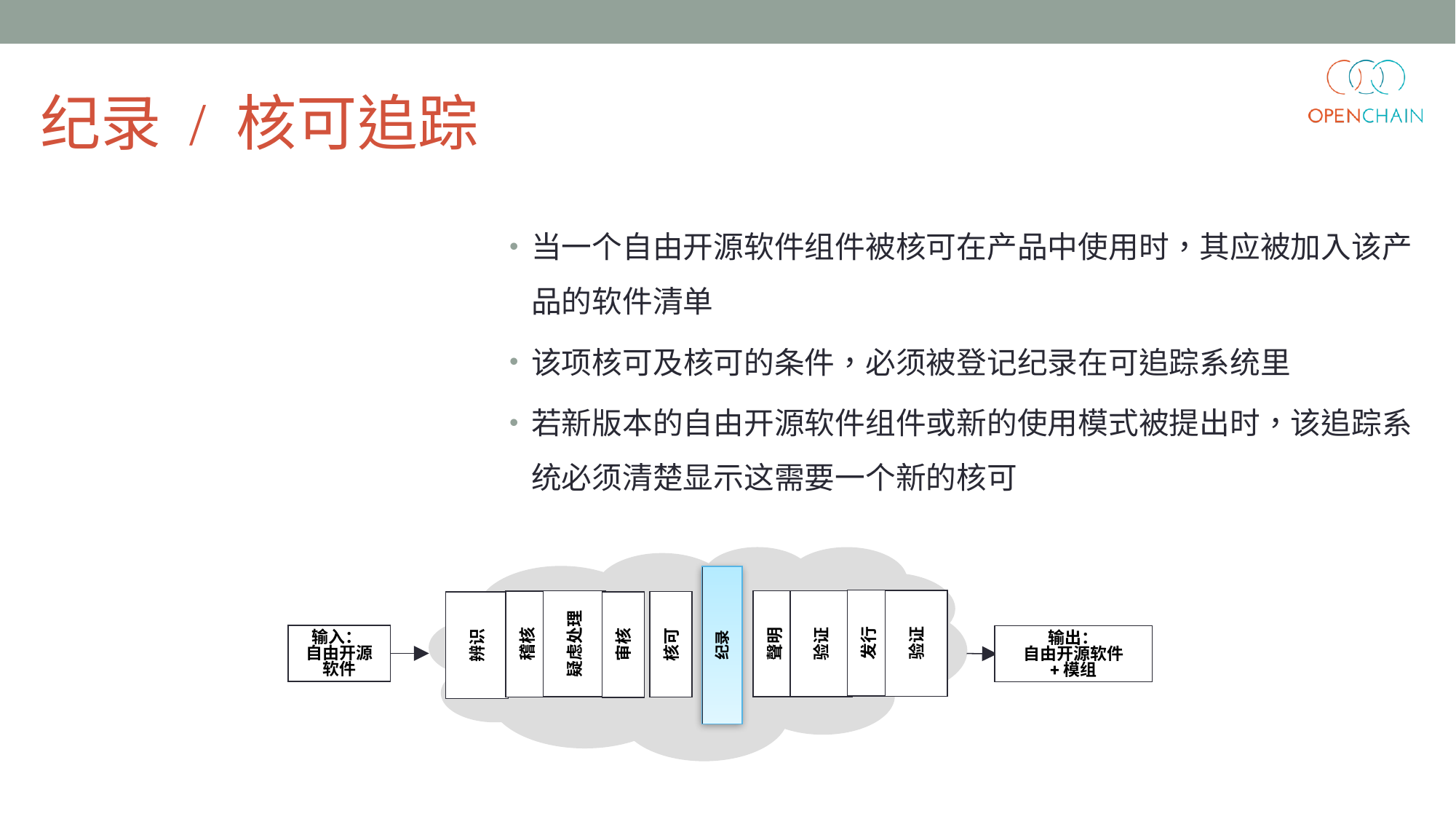

纪录 / 核可追踪
当一个自由开源软件组件被核可在产品中使用时，其应被加入该产品的软件清单
该项核可及核可的条件，必须被登记纪录在可追踪系统里
若新版本的自由开源软件组件或新的使用模式被提出时，该追踪系统必须清楚显示这需要一个新的核可

验证
疑虑处理
验证
辨识
发行
聲明
稽核
核可
审核
纪录
输入：
自由开源软件
输出：
自由开源软件
+模组